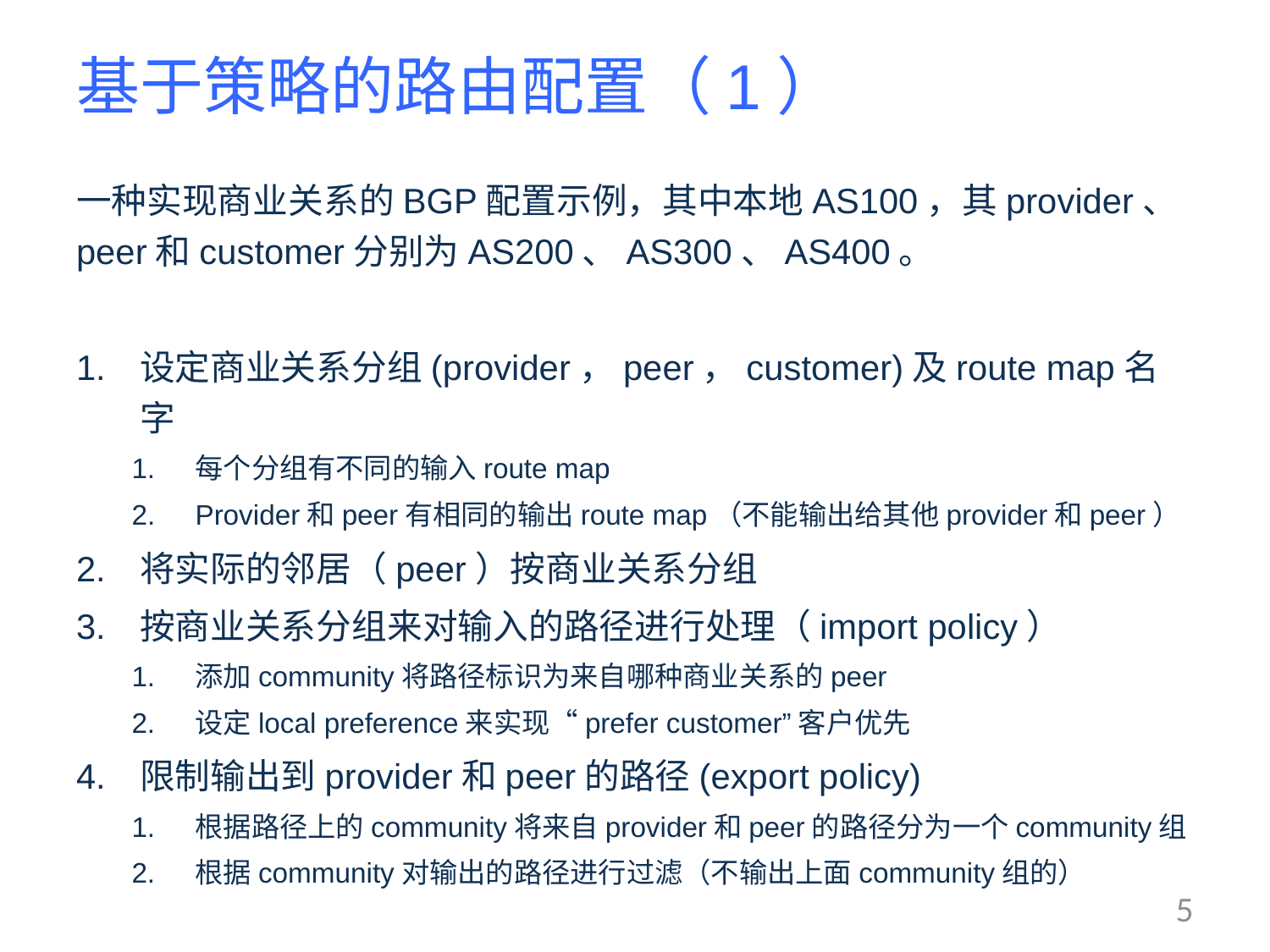

# 基于策略的路由配置（1）
一种实现商业关系的BGP配置示例，其中本地AS100，其provider、peer和customer分别为AS200、AS300、AS400。

设定商业关系分组(provider，peer，customer)及route map名字
每个分组有不同的输入route map
Provider和peer有相同的输出route map（不能输出给其他provider和peer）
将实际的邻居（peer）按商业关系分组
按商业关系分组来对输入的路径进行处理（import policy）
添加community将路径标识为来自哪种商业关系的peer
设定local preference来实现“prefer customer”客户优先
限制输出到provider和peer的路径(export policy)
根据路径上的community将来自provider和peer的路径分为一个community组
根据community对输出的路径进行过滤（不输出上面community组的）

5